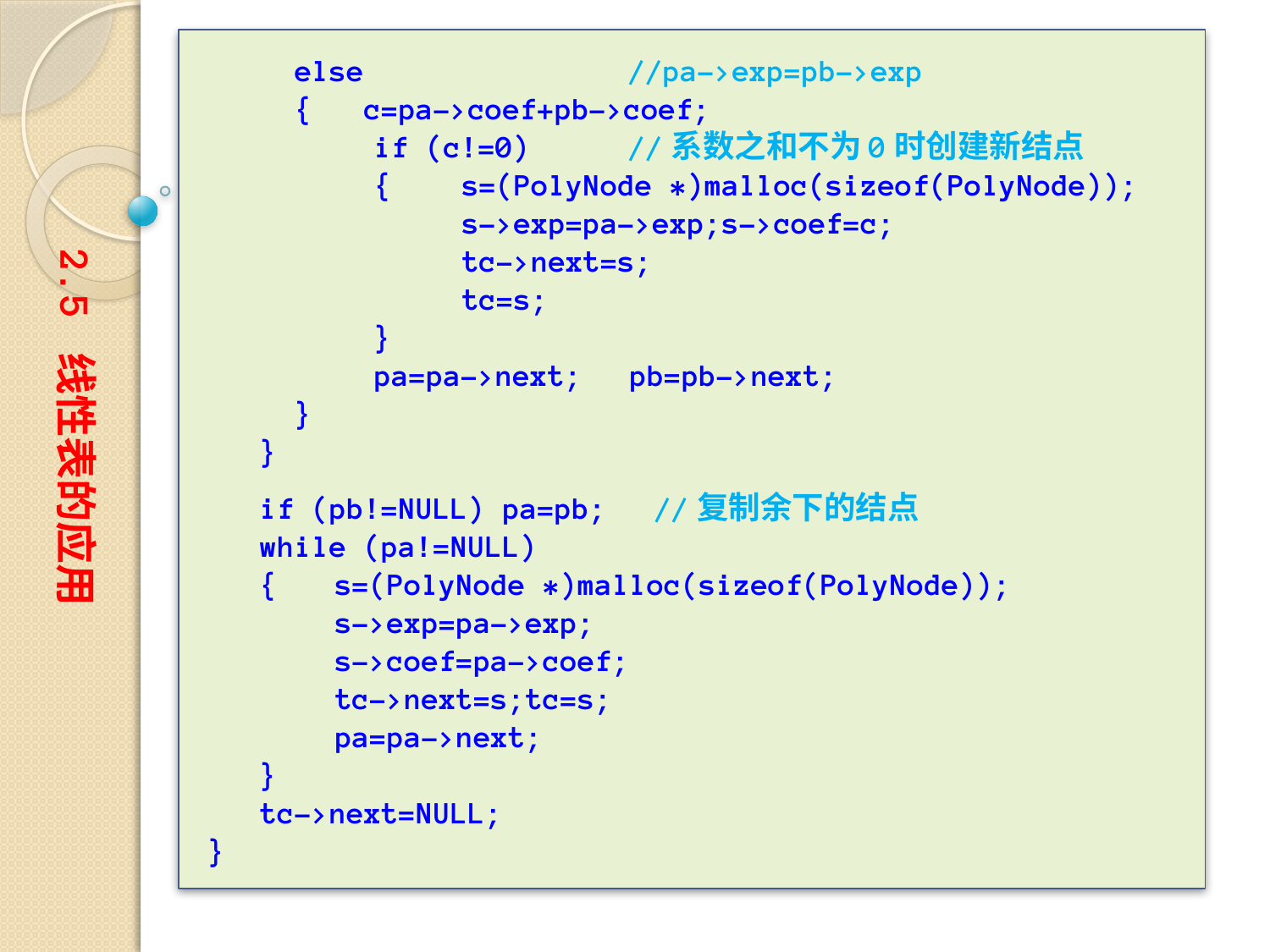

else		　//pa->exp=pb->exp
     {   c=pa->coef+pb->coef;
	　if (c!=0)	　//系数之和不为0时创建新结点
	　{ 	s=(PolyNode *)malloc(sizeof(PolyNode));
		s->exp=pa->exp;s->coef=c;
		tc->next=s;
		tc=s;
	　}
	　pa=pa->next;　pb=pb->next;
     }
   }
   if (pb!=NULL) pa=pb;　//复制余下的结点
   while (pa!=NULL)
   {	s=(PolyNode *)malloc(sizeof(PolyNode));
	s->exp=pa->exp;
	s->coef=pa->coef;
	tc->next=s;tc=s;
	pa=pa->next;
   }
   tc->next=NULL;
}
2.5 线性表的应用